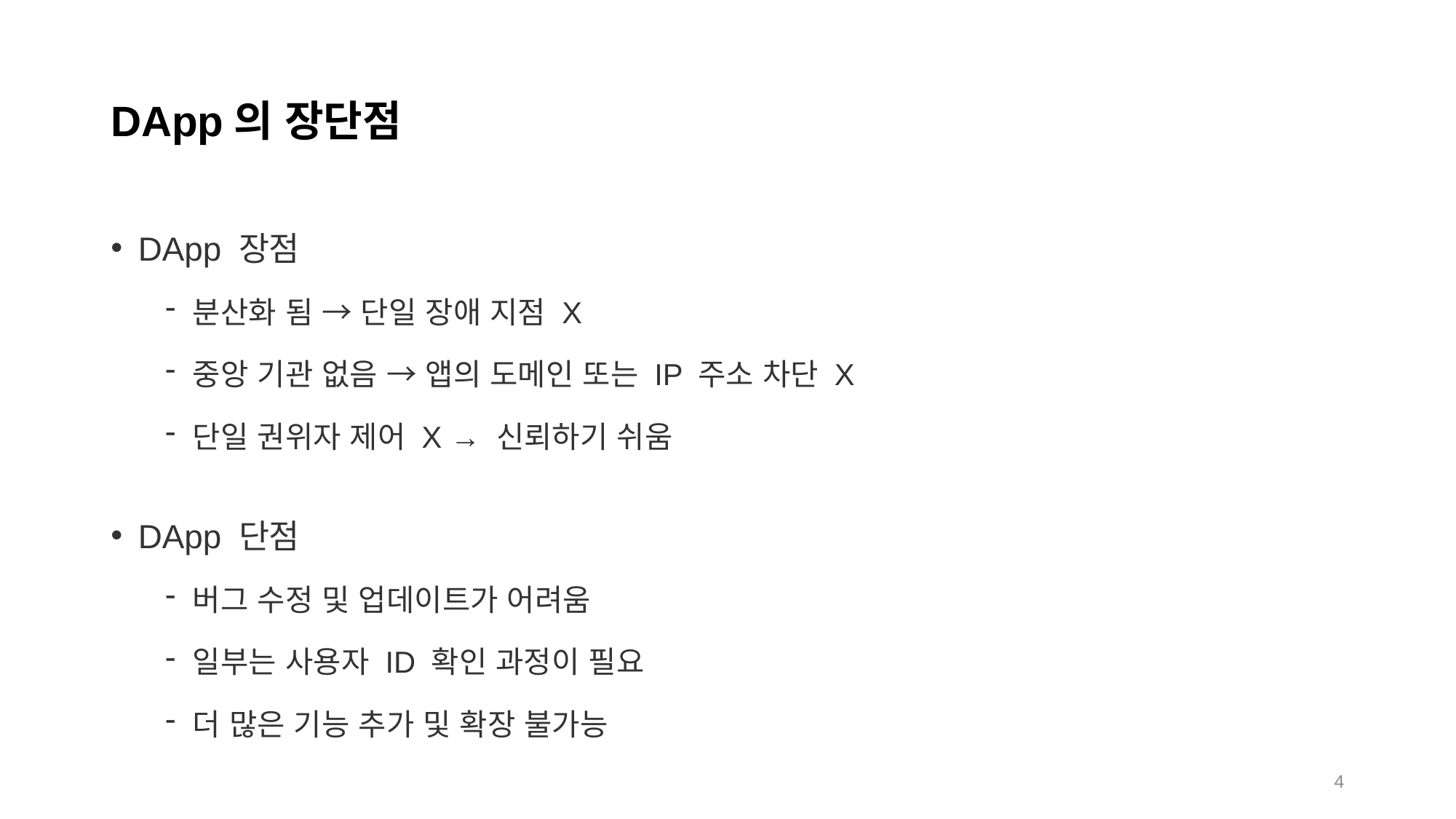

# DApp의 장단점
DApp 장점
분산화 됨 → 단일 장애 지점 X
중앙 기관 없음 → 앱의 도메인 또는 IP 주소 차단 X
단일 권위자 제어 X → 신뢰하기 쉬움

DApp 단점
버그 수정 및 업데이트가 어려움
일부는 사용자 ID 확인 과정이 필요
더 많은 기능 추가 및 확장 불가능

4